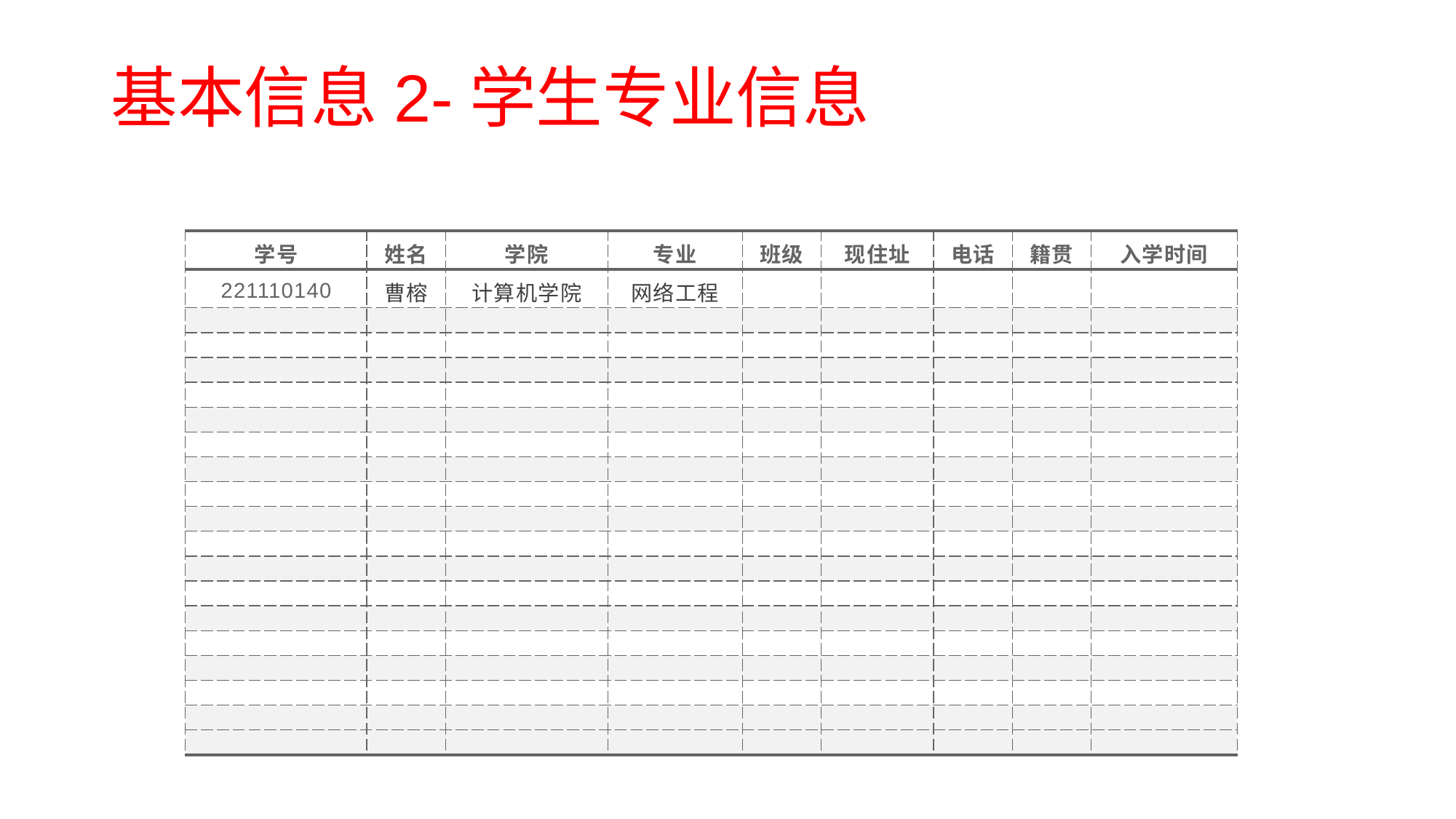

# 基本信息2-学生专业信息
| 学号 | 姓名 | 学院 | 专业 | 班级 | 现住址 | 电话 | 籍贯 | 入学时间 |
| --- | --- | --- | --- | --- | --- | --- | --- | --- |
| 221110140 | 曹榕 | 计算机学院 | 网络工程 |  |  |  |  |  |
|  |  |  |  |  |  |  |  |  |
|  |  |  |  |  |  |  |  |  |
|  |  |  |  |  |  |  |  |  |
|  |  |  |  |  |  |  |  |  |
|  |  |  |  |  |  |  |  |  |
|  |  |  |  |  |  |  |  |  |
|  |  |  |  |  |  |  |  |  |
|  |  |  |  |  |  |  |  |  |
|  |  |  |  |  |  |  |  |  |
|  |  |  |  |  |  |  |  |  |
|  |  |  |  |  |  |  |  |  |
|  |  |  |  |  |  |  |  |  |
|  |  |  |  |  |  |  |  |  |
|  |  |  |  |  |  |  |  |  |
|  |  |  |  |  |  |  |  |  |
|  |  |  |  |  |  |  |  |  |
|  |  |  |  |  |  |  |  |  |
|  |  |  |  |  |  |  |  |  |